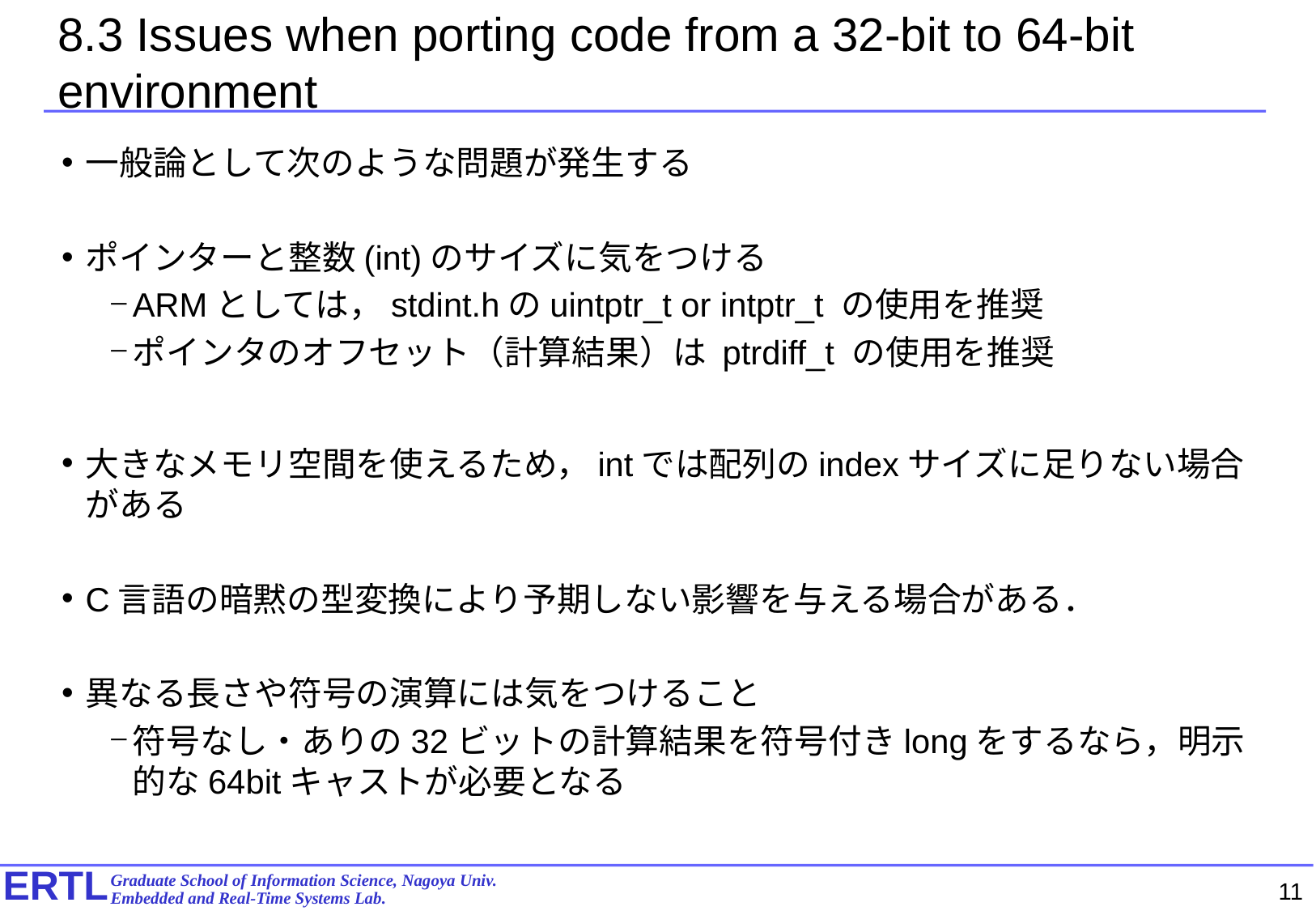

# 8.3 Issues when porting code from a 32-bit to 64-bit environment
一般論として次のような問題が発生する

ポインターと整数(int)のサイズに気をつける
ARMとしては，stdint.hのuintptr_t or intptr_t の使用を推奨
ポインタのオフセット（計算結果）は ptrdiff_t の使用を推奨

大きなメモリ空間を使えるため，intでは配列のindexサイズに足りない場合がある

C言語の暗黙の型変換により予期しない影響を与える場合がある．

異なる長さや符号の演算には気をつけること
符号なし・ありの32ビットの計算結果を符号付きlongをするなら，明示的な64bitキャストが必要となる
11